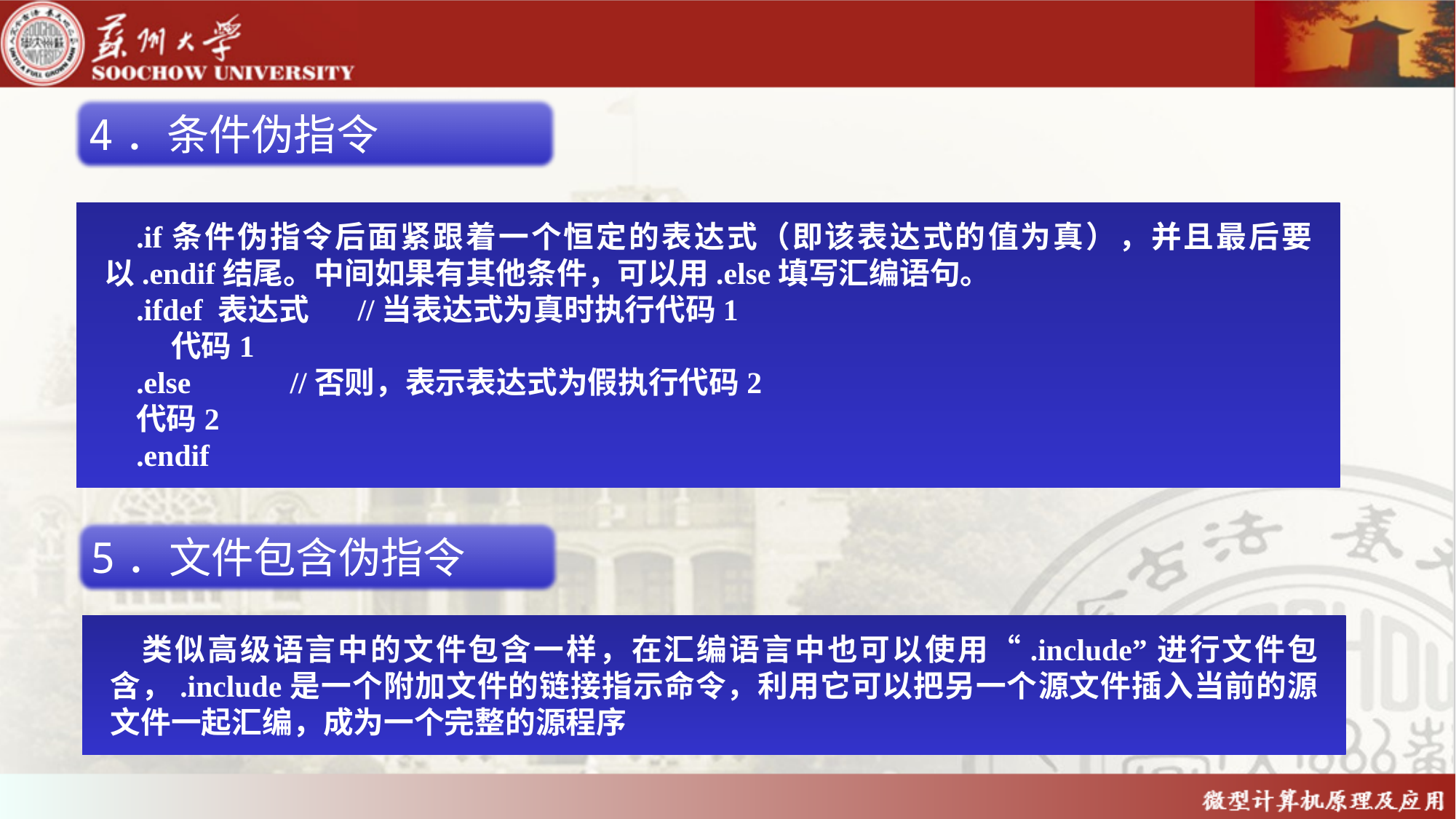

4．条件伪指令
.if条件伪指令后面紧跟着一个恒定的表达式（即该表达式的值为真），并且最后要以.endif结尾。中间如果有其他条件，可以用.else填写汇编语句。
.ifdef 表达式      //当表达式为真时执行代码1
    代码1
.else             //否则，表示表达式为假执行代码2
代码2
.endif
5．文件包含伪指令
类似高级语言中的文件包含一样，在汇编语言中也可以使用“.include”进行文件包含，.include是一个附加文件的链接指示命令，利用它可以把另一个源文件插入当前的源文件一起汇编，成为一个完整的源程序